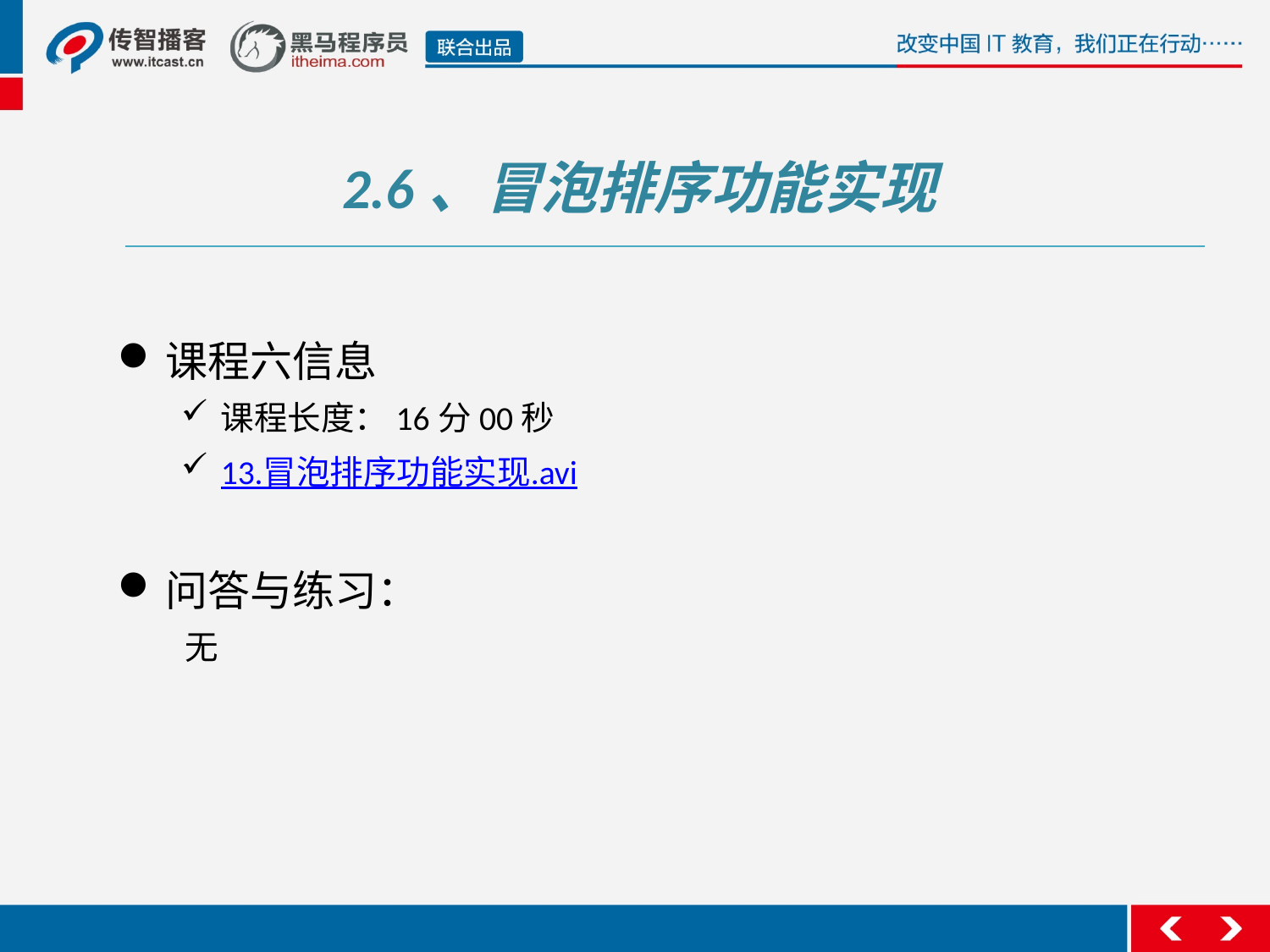

2.6、冒泡排序功能实现

课程六信息
课程长度：16分00秒
13.冒泡排序功能实现.avi

问答与练习：
        无